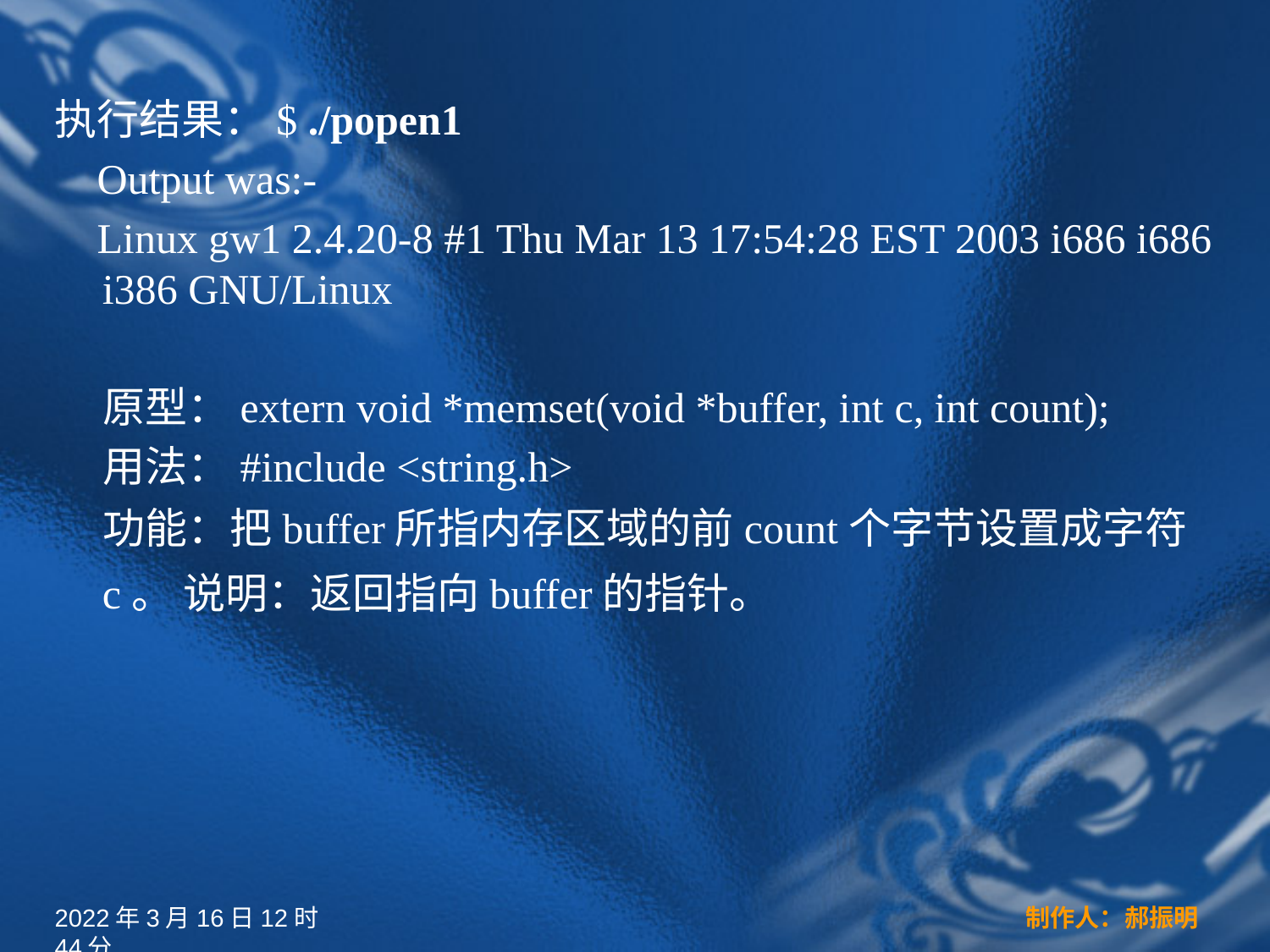

执行结果：$ ./popen1
    Output was:-
    Linux gw1 2.4.20-8 #1 Thu Mar 13 17:54:28 EST 2003 i686 i686 i386 GNU/Linux

    原型：extern void *memset(void *buffer, int c, int count);
    用法：#include <string.h>
    功能：把buffer所指内存区域的前count个字节设置成字符c。 说明：返回指向buffer的指针。

2022年3月16日12时44分
制作人：郝振明